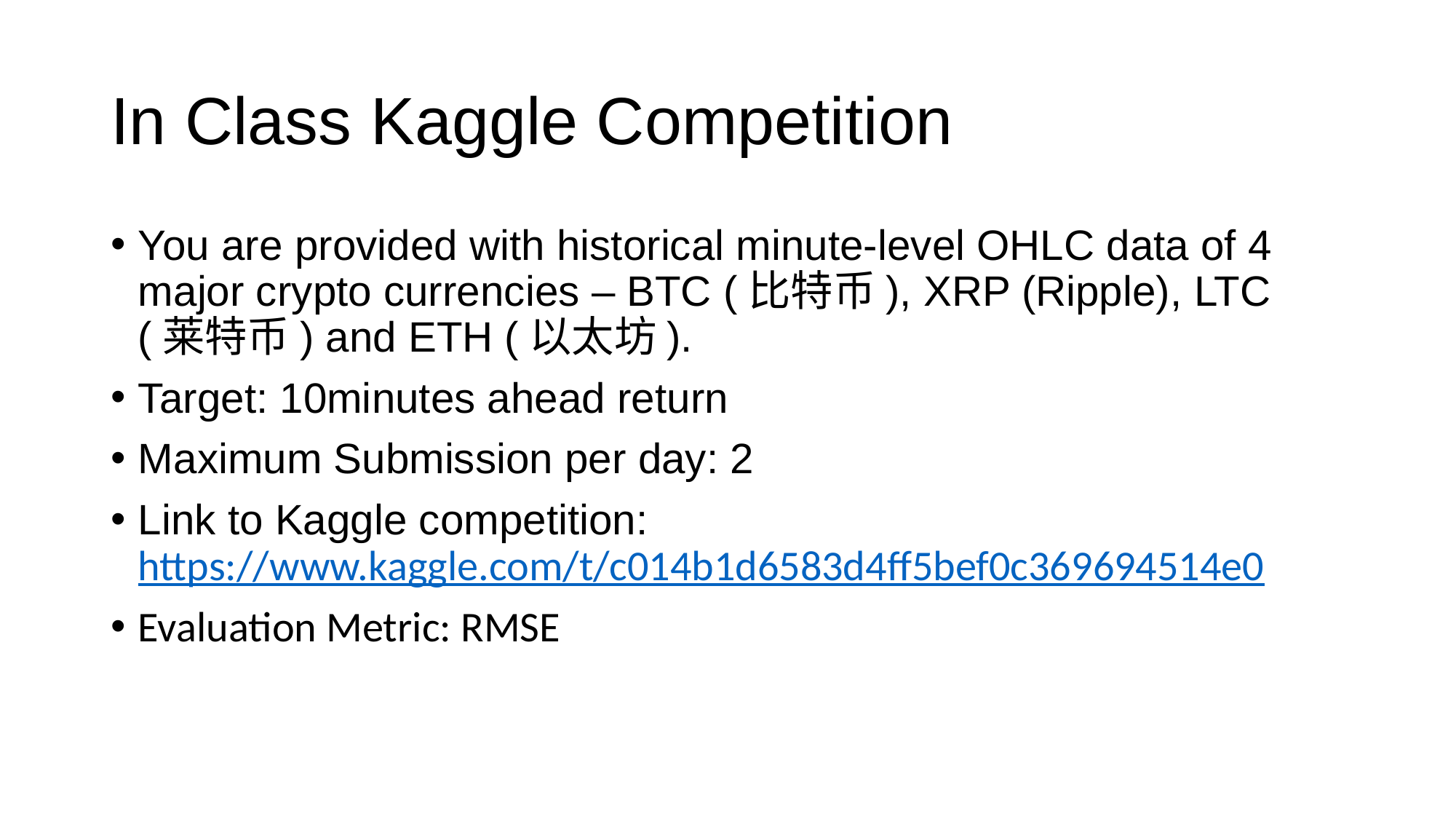

# In Class Kaggle Competition
You are provided with historical minute-level OHLC data of 4 major crypto currencies – BTC (比特币), XRP (Ripple), LTC (莱特币) and ETH (以太坊).
Target: 10minutes ahead return
Maximum Submission per day: 2
Link to Kaggle competition: https://www.kaggle.com/t/c014b1d6583d4ff5bef0c369694514e0
Evaluation Metric: RMSE